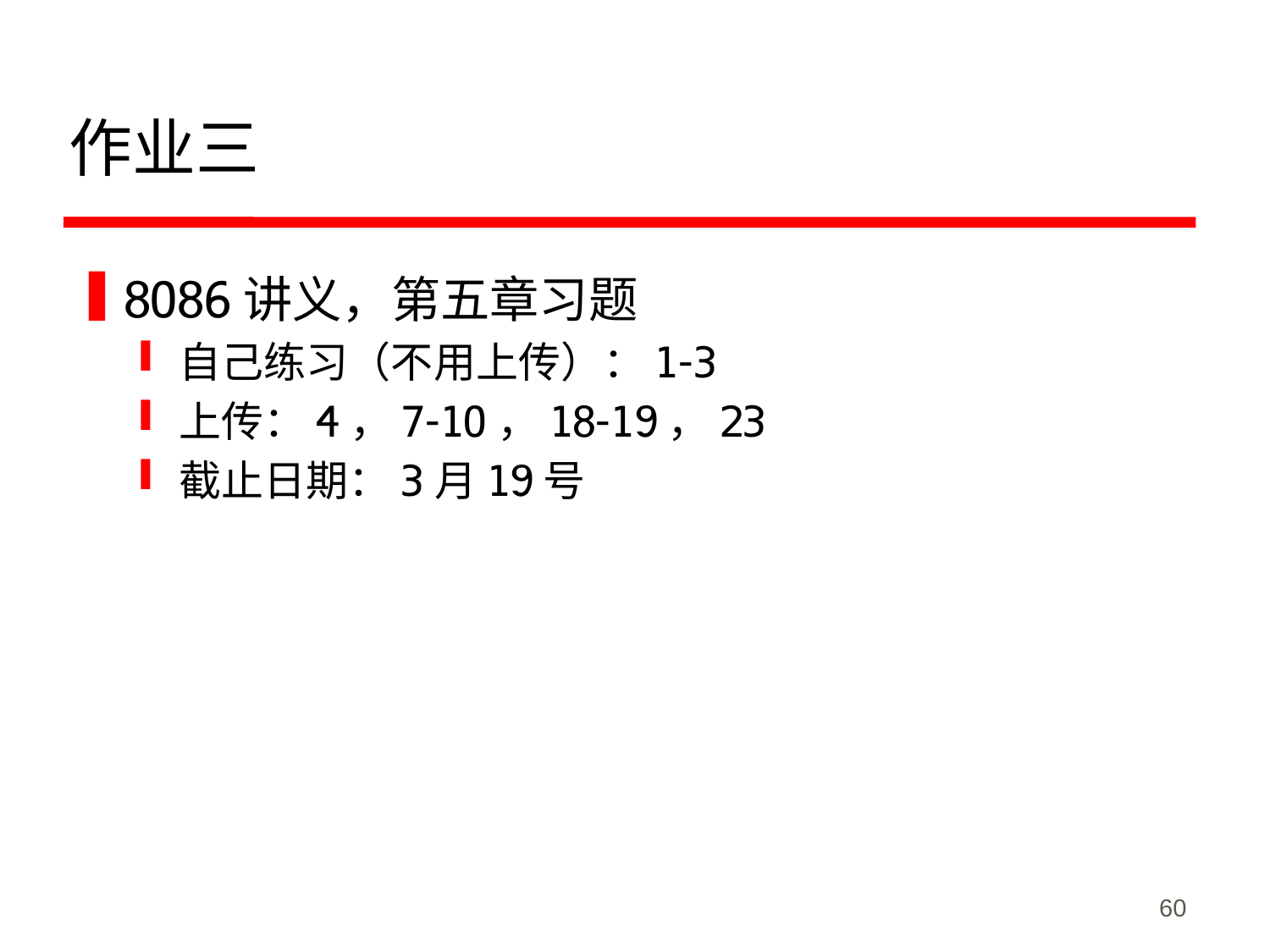

# 作业三
8086讲义，第五章习题
自己练习（不用上传）：1-3
上传：4，7-10，18-19，23
截止日期：3月19号
60